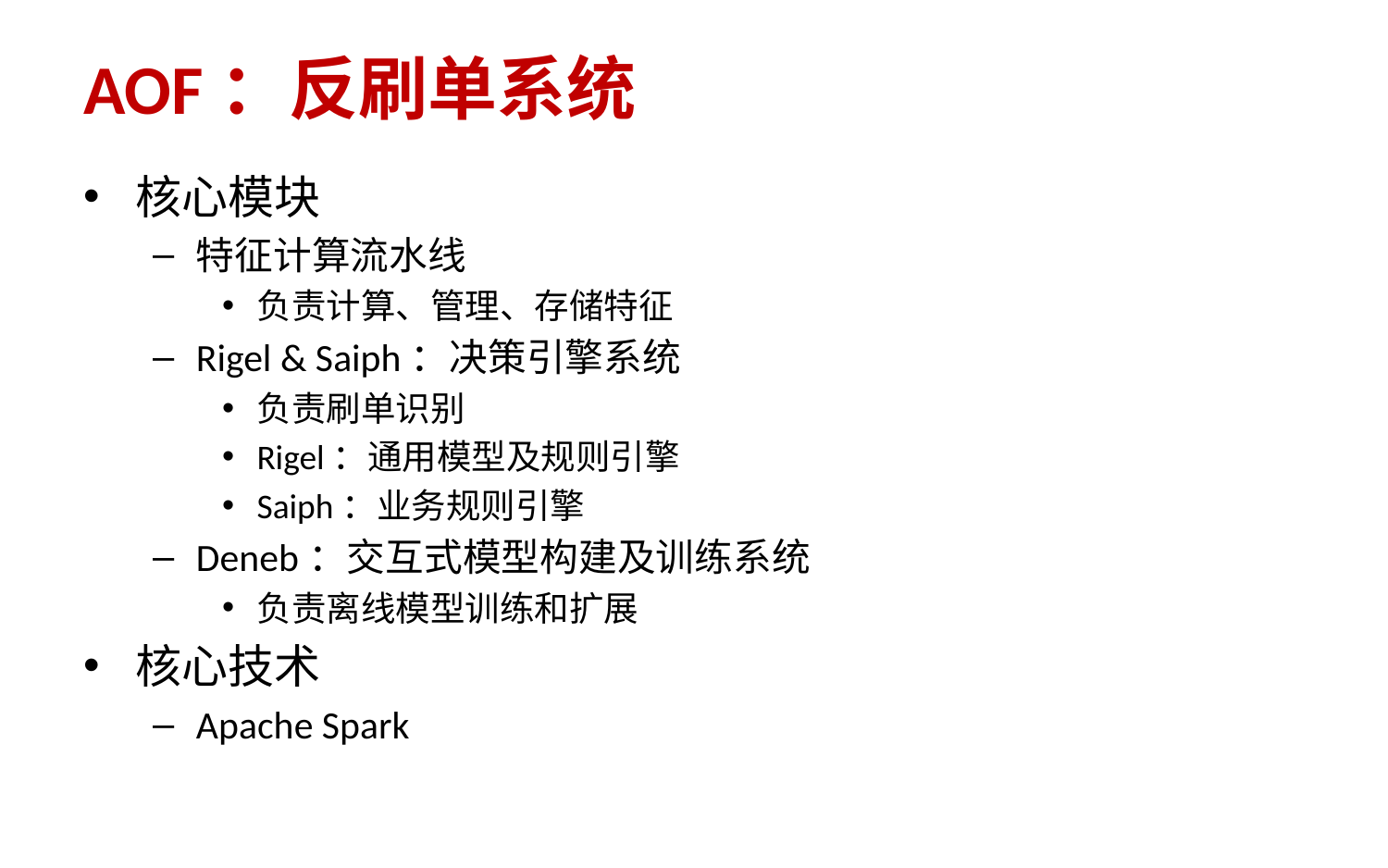

# AOF：反刷单系统
核心模块
特征计算流水线
负责计算、管理、存储特征
Rigel & Saiph：决策引擎系统
负责刷单识别
Rigel：通用模型及规则引擎
Saiph：业务规则引擎
Deneb：交互式模型构建及训练系统
负责离线模型训练和扩展
核心技术
Apache Spark